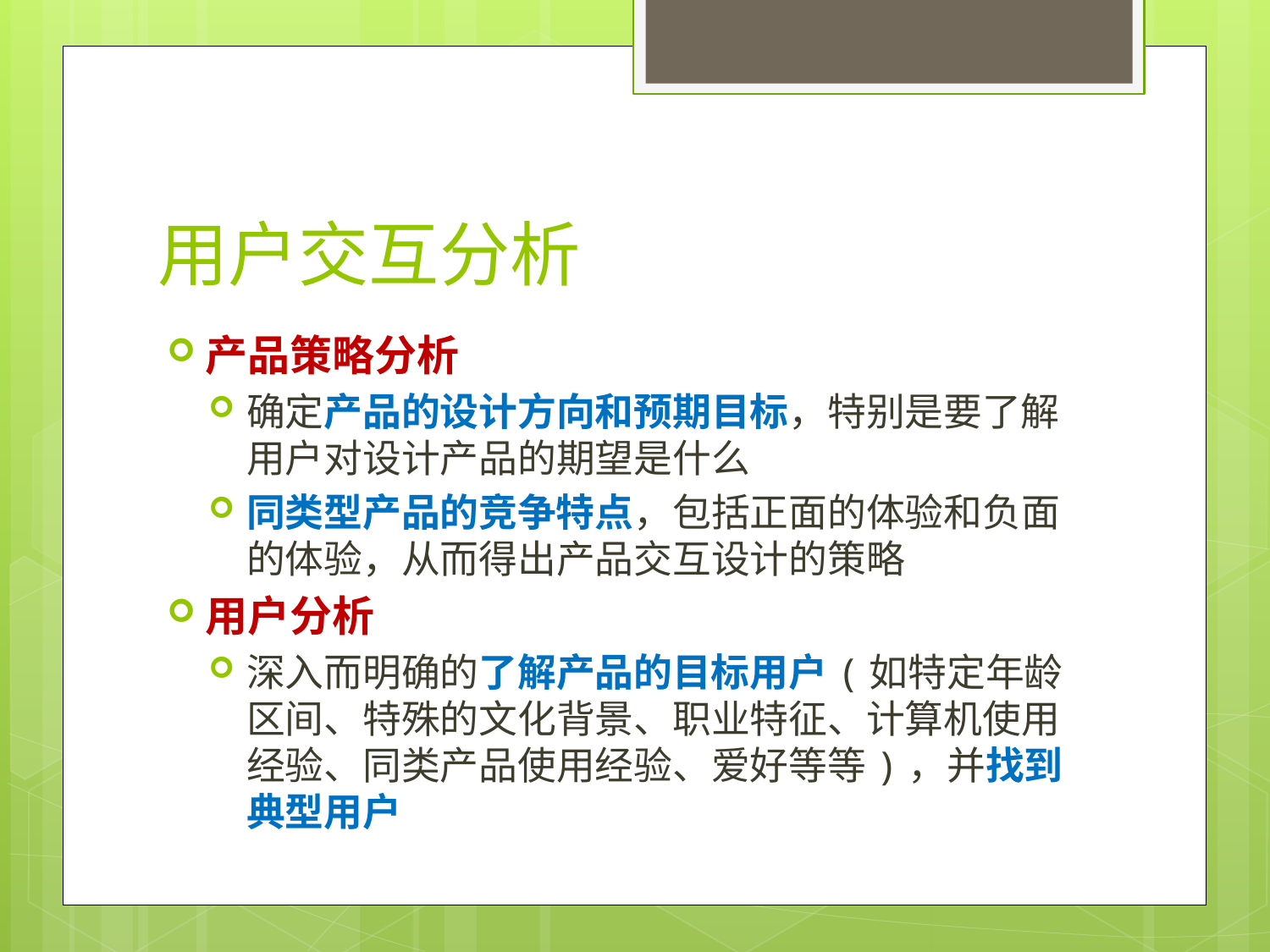

# 用户交互分析
产品策略分析
确定产品的设计方向和预期目标，特别是要了解用户对设计产品的期望是什么
同类型产品的竞争特点，包括正面的体验和负面的体验，从而得出产品交互设计的策略
用户分析
深入而明确的了解产品的目标用户(如特定年龄区间、特殊的文化背景、职业特征、计算机使用经验、同类产品使用经验、爱好等等)，并找到典型用户